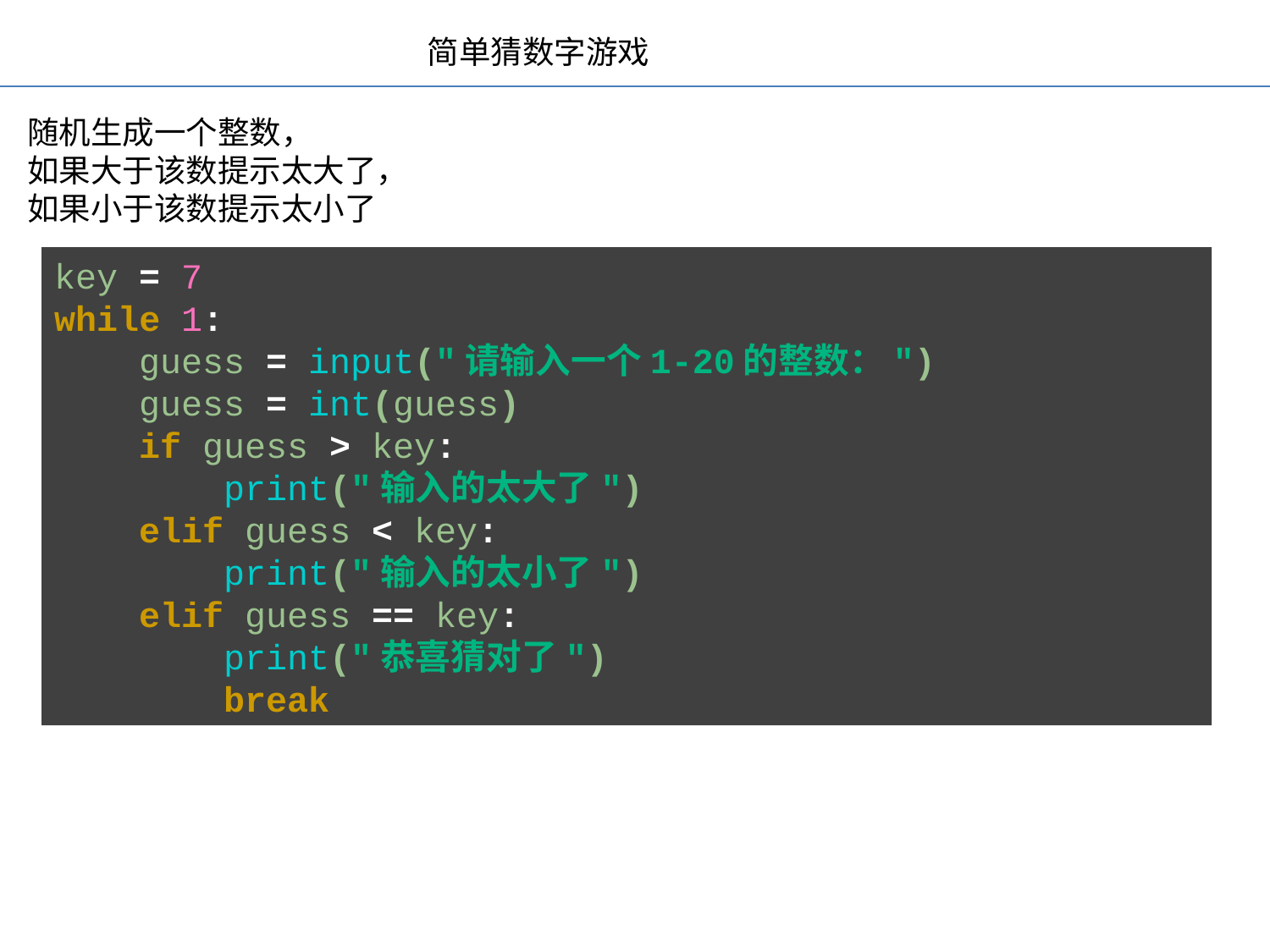

简单猜数字游戏
随机生成一个整数，
如果大于该数提示太大了，
如果小于该数提示太小了
key = 7
while 1:
    guess = input("请输入一个1-20的整数：")
    guess = int(guess)
    if guess > key:
        print("输入的太大了")
    elif guess < key:
        print("输入的太小了")
    elif guess == key:
        print("恭喜猜对了")
        break